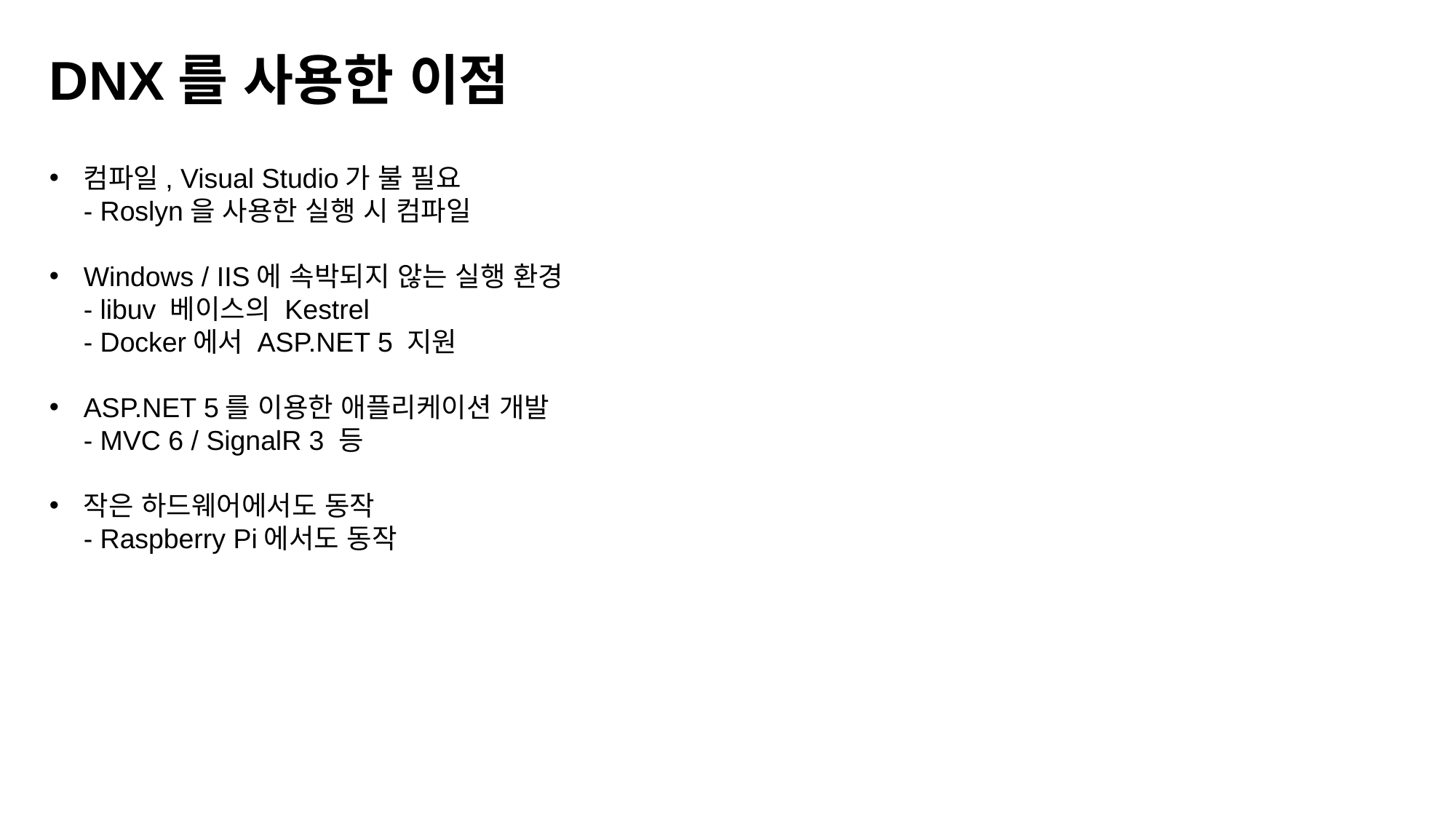

DNX를 사용한 이점
컴파일, Visual Studio가 불 필요
- Roslyn을 사용한 실행 시 컴파일
Windows / IIS에 속박되지 않는 실행 환경
- libuv 베이스의 Kestrel
- Docker에서 ASP.NET 5 지원
ASP.NET 5를 이용한 애플리케이션 개발
- MVC 6 / SignalR 3 등
작은 하드웨어에서도 동작
- Raspberry Pi에서도 동작